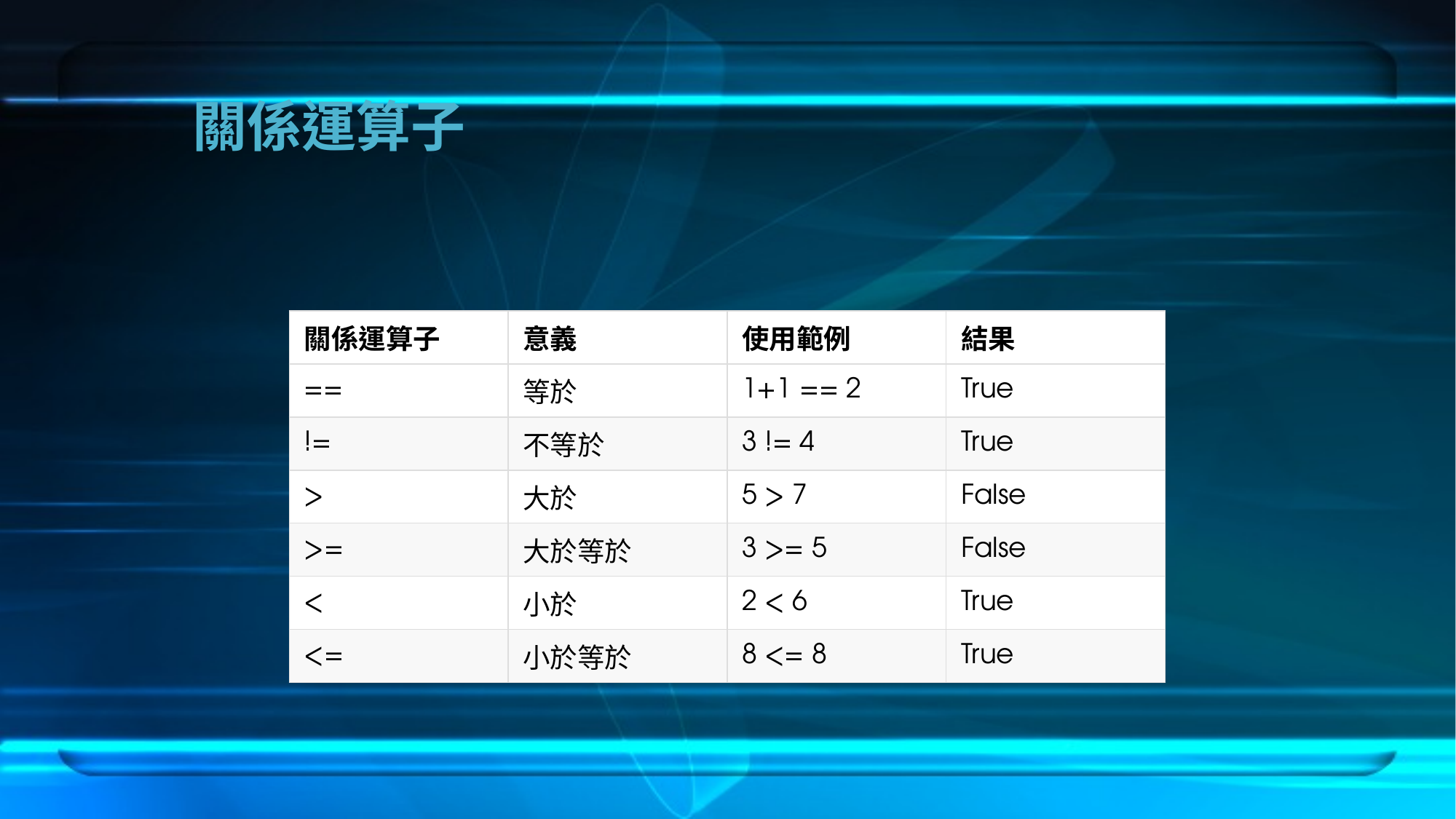

# 關係運算子

| 關係運算子 | 意義 | 使用範例 | 結果 |
| --- | --- | --- | --- |
| == | 等於 | 1+1 == 2 | True |
| != | 不等於 | 3 != 4 | True |
| > | 大於 | 5 > 7 | False |
| >= | 大於等於 | 3 >= 5 | False |
| < | 小於 | 2 < 6 | True |
| <= | 小於等於 | 8 <= 8 | True |